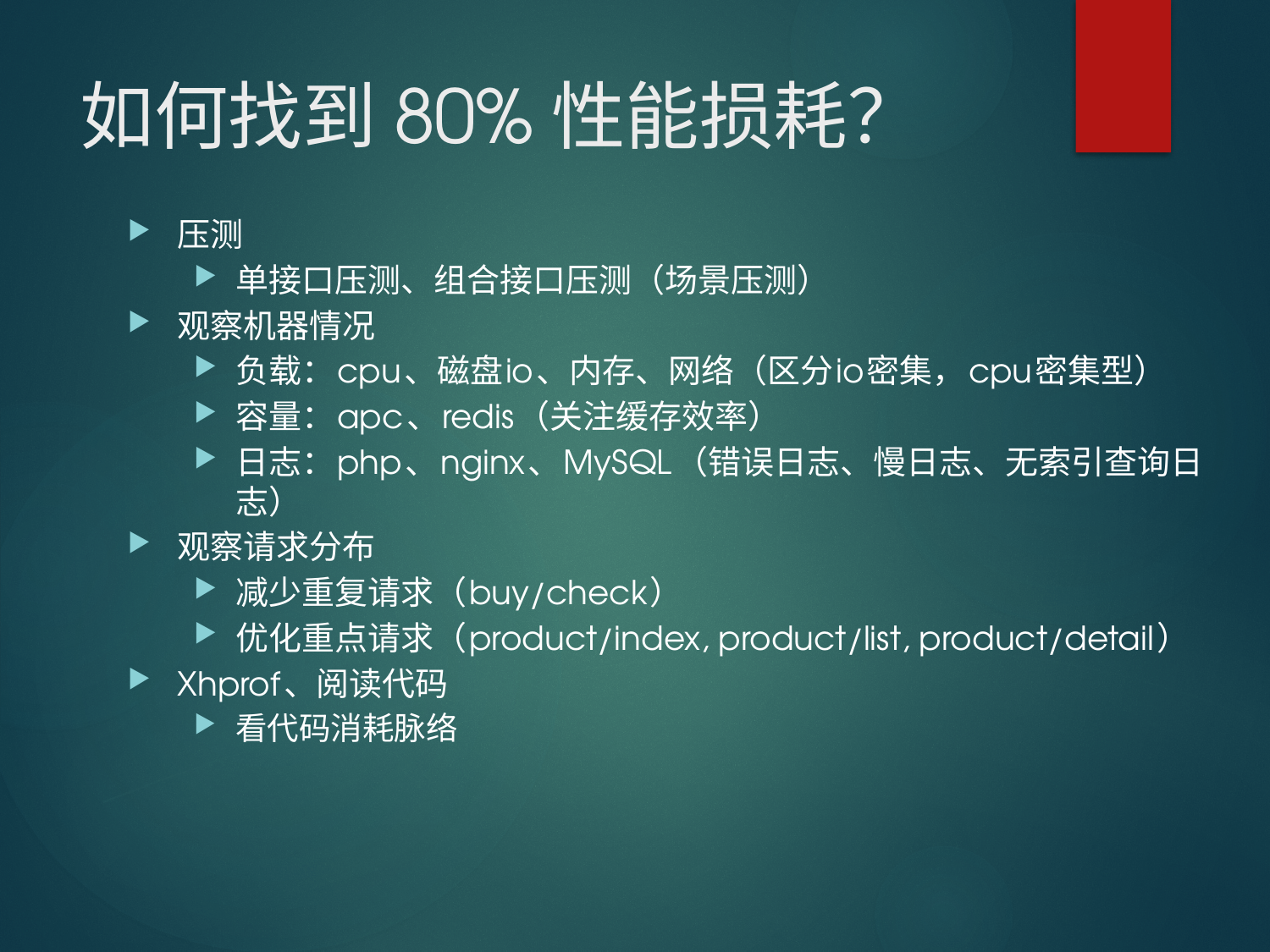

# 如何找到80%性能损耗？
压测
单接口压测、组合接口压测（场景压测）
观察机器情况
负载：cpu、磁盘io、内存、网络（区分io密集，cpu密集型）
容量：apc、redis（关注缓存效率）
日志：php、nginx、MySQL（错误日志、慢日志、无索引查询日志）
观察请求分布
减少重复请求（buy/check）
优化重点请求（product/index, product/list, product/detail）
Xhprof、阅读代码
看代码消耗脉络